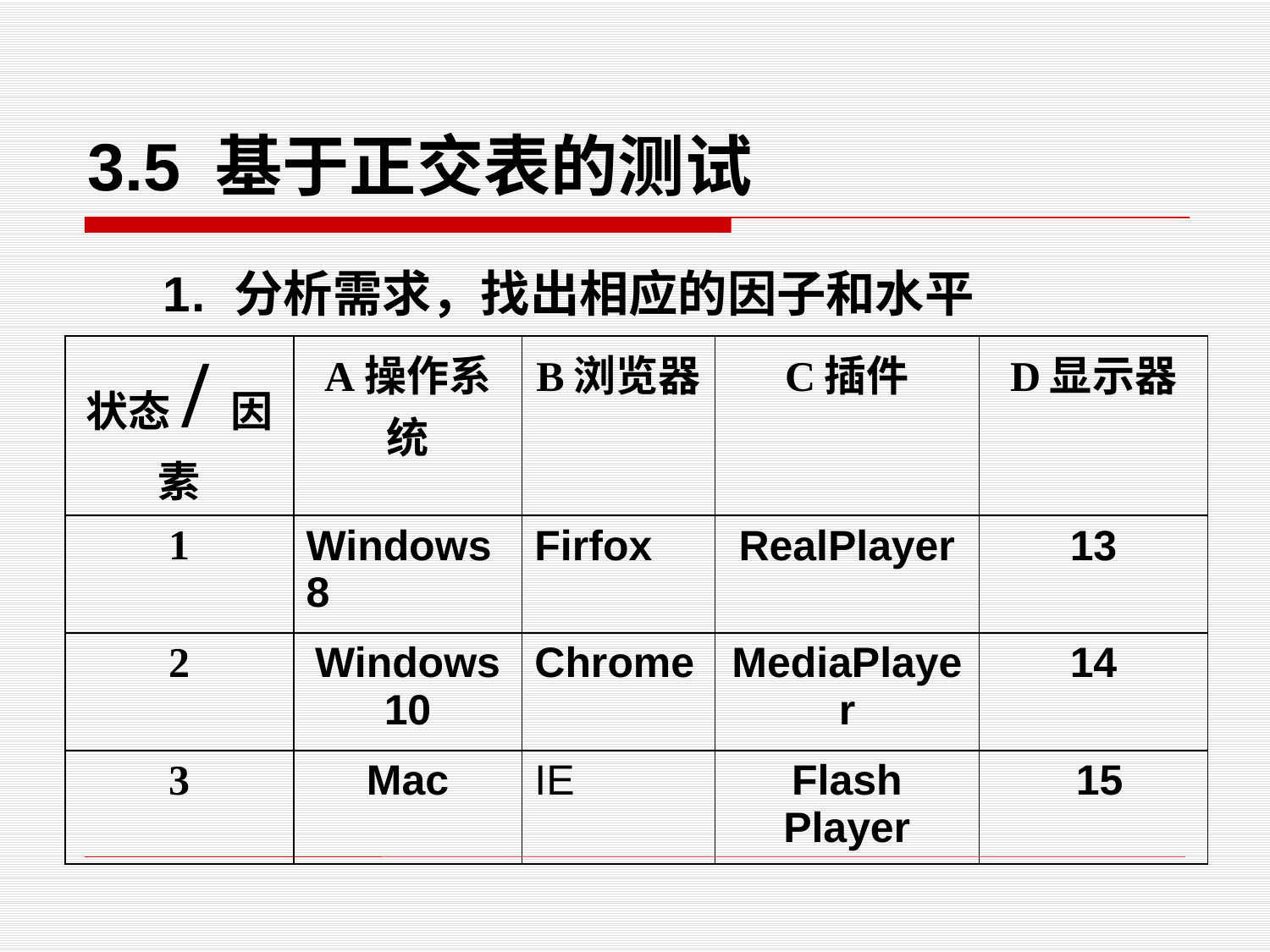

# 3.5 基于正交表的测试
分析需求，找出相应的因子和水平
| 状态/因素 | A操作系统 | B浏览器 | C插件 | D显示器 |
| --- | --- | --- | --- | --- |
| 1 | Windows8 | Firfox | RealPlayer | 13 |
| 2 | Windows10 | Chrome | MediaPlayer | 14 |
| 3 | Mac | IE | Flash Player | 15 |